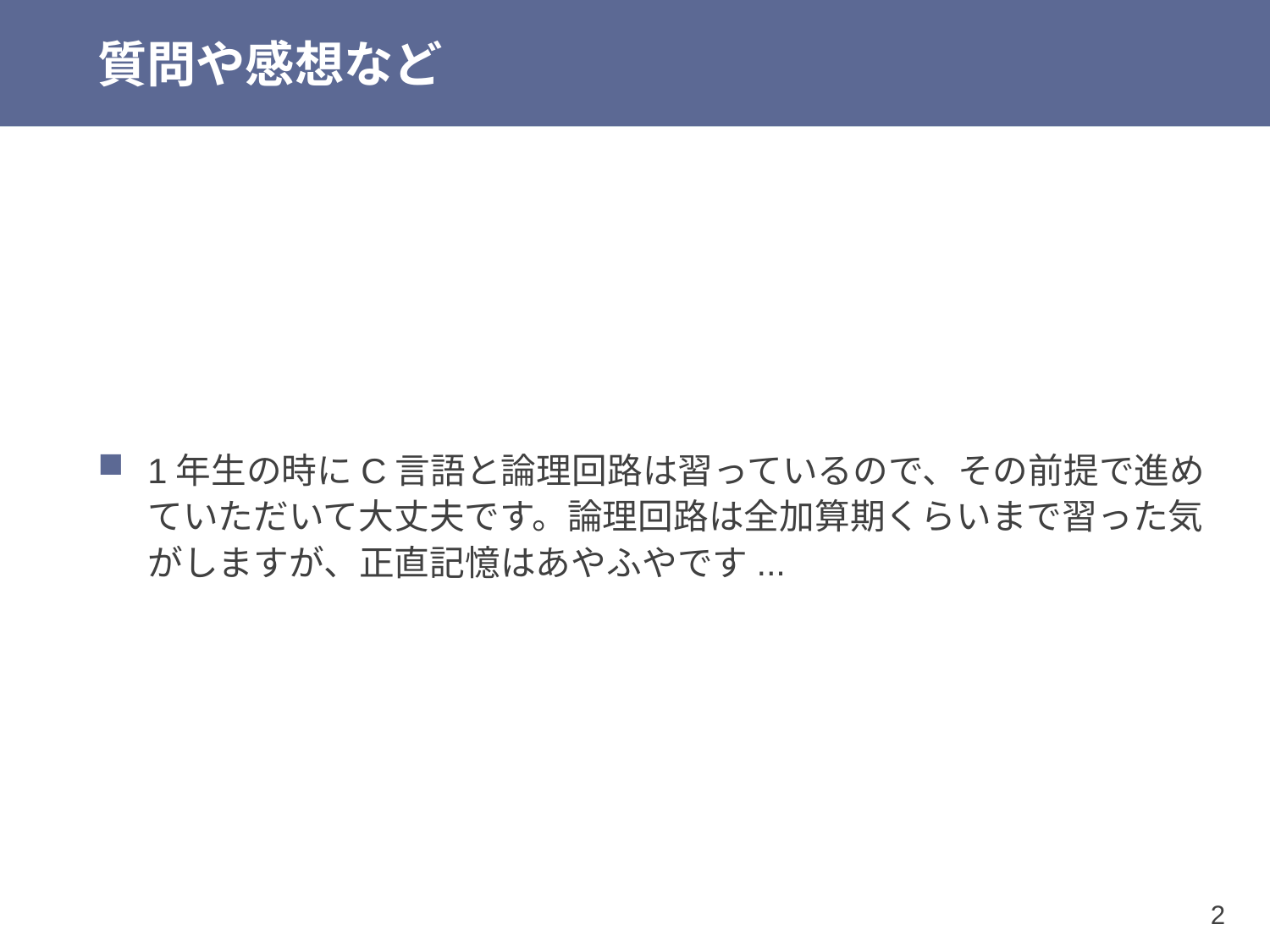

# 質問や感想など
1年生の時にC言語と論理回路は習っているので、その前提で進めていただいて大丈夫です。論理回路は全加算期くらいまで習った気がしますが、正直記憶はあやふやです...